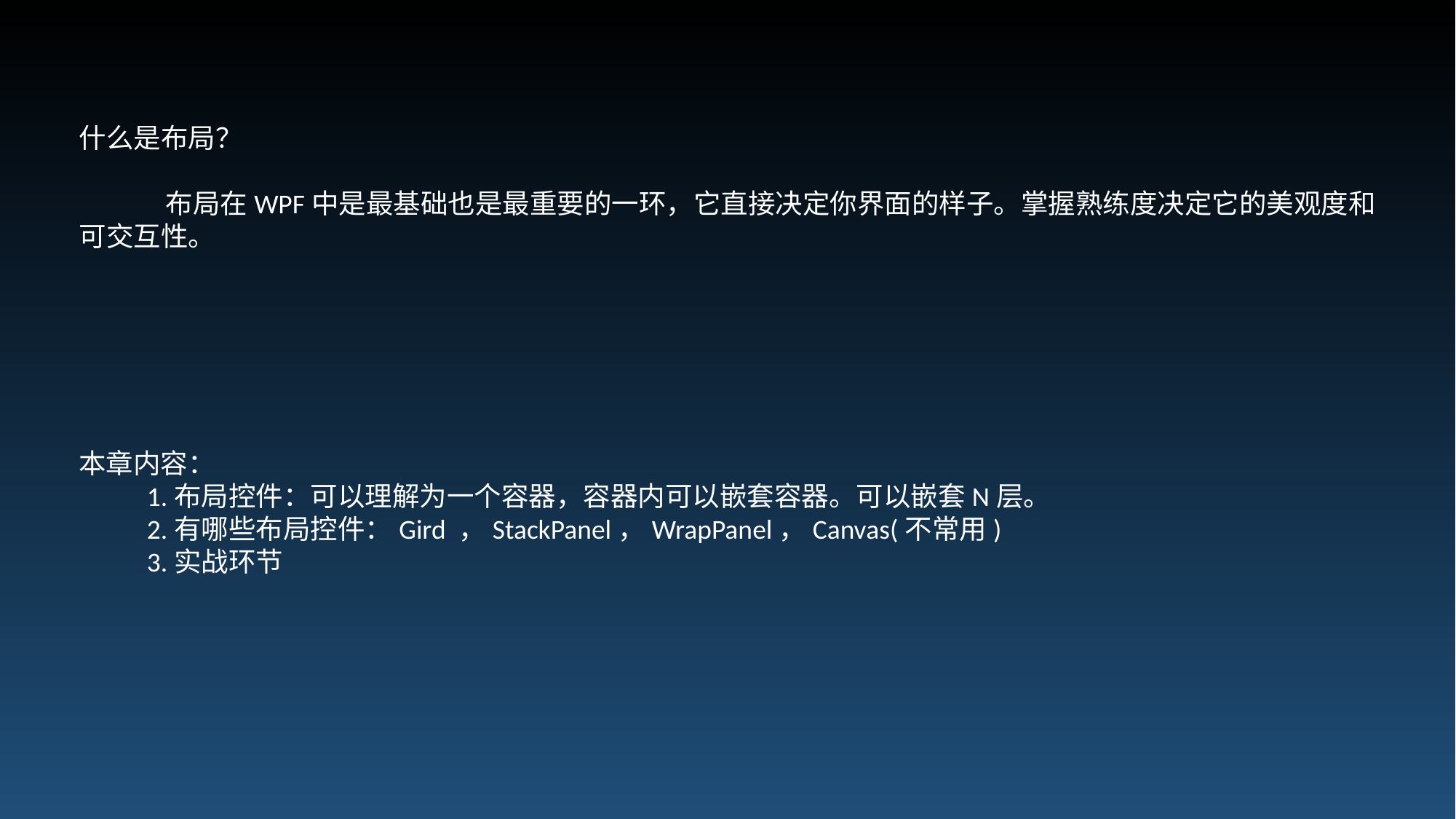

什么是布局？

             布局在WPF中是最基础也是最重要的一环，它直接决定你界面的样子。掌握熟练度决定它的美观度和
可交互性。
本章内容：
           1.布局控件：可以理解为一个容器，容器内可以嵌套容器。可以嵌套N层。
           2.有哪些布局控件：Gird ，StackPanel，WrapPanel，Canvas(不常用)
           3.实战环节